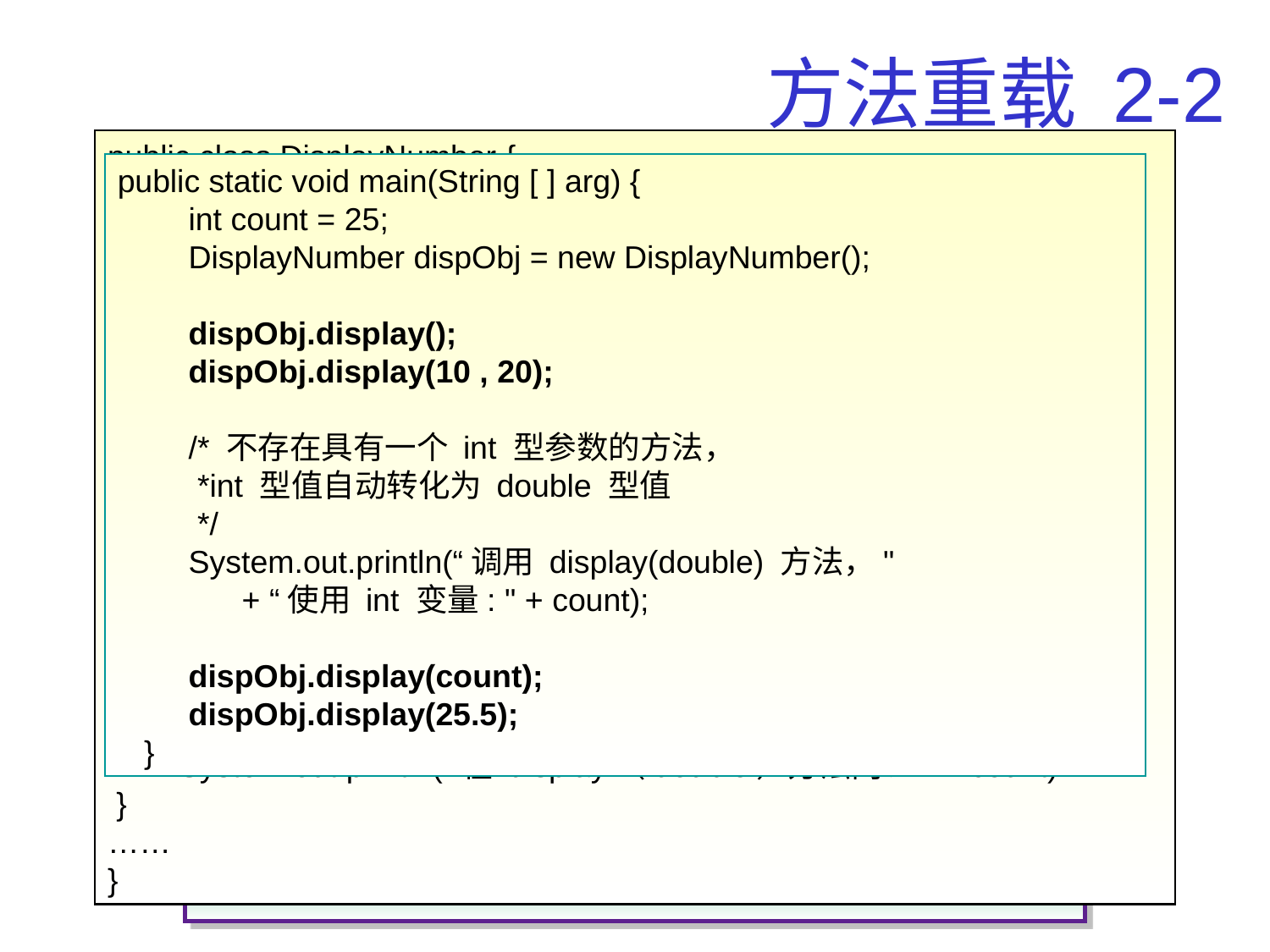

# 方法重载 2-2
public class DisplayNumber {
 /*** 无参数可显示/
    void display() {
        System.out.println("无参数可显示！！");
    }
   /**
     * @param num 传递至 display 方法的参数
     * @param num1 传递至 display 方法的参数
     */
    void display(int num, int num1) {
        System.out.println("两个整数是：" + num + " " + num1);
    }
 /**
  * @param型的 count 由 display 方法接收
 */
    void display(double count) {
        System.out.println("在 display（double）方法内：" + count)
 }
……
}
public static void main(String [ ] arg) {
        int count = 25;
        DisplayNumber dispObj = new DisplayNumber();

        dispObj.display();
        dispObj.display(10 , 20);

        /* 不存在具有一个 int 型参数的方法，
         *int 型值自动转化为 double 型值
         */
        System.out.println(“调用 display(double) 方法，"
              + “使用 int 变量: " + count);

        dispObj.display(count);
        dispObj.display(25.5);
   }
演示：示例 4
57